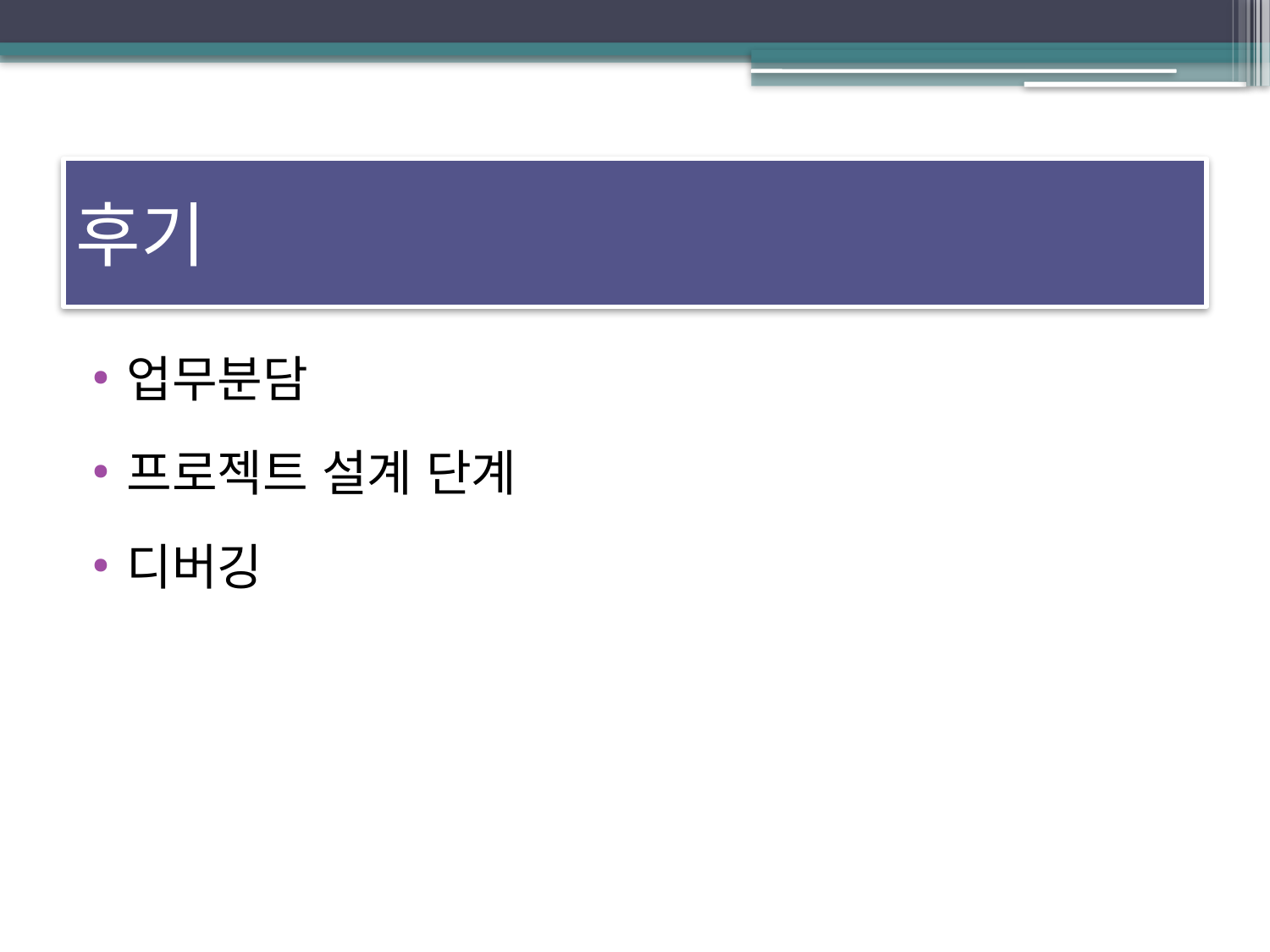

# 후기
업무분담
프로젝트 설계 단계
디버깅